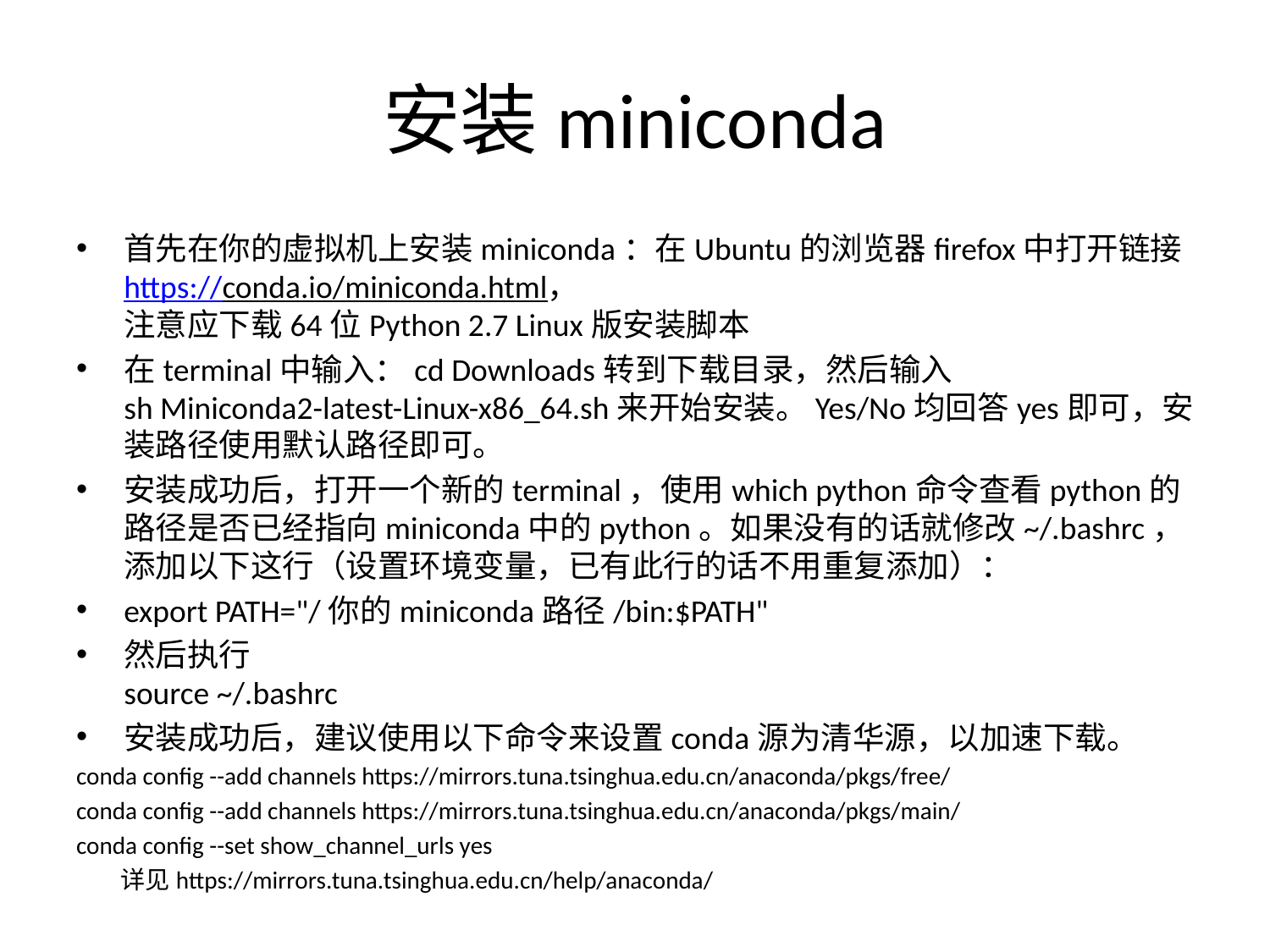

# 安装miniconda
首先在你的虚拟机上安装miniconda：在Ubuntu的浏览器firefox中打开链接https://conda.io/miniconda.html，
注意应下载64位Python 2.7 Linux版安装脚本
在terminal中输入：cd Downloads转到下载目录，然后输入
sh Miniconda2-latest-Linux-x86_64.sh来开始安装。Yes/No均回答yes即可，安装路径使用默认路径即可。
安装成功后，打开一个新的terminal，使用which python命令查看python的路径是否已经指向miniconda中的python。如果没有的话就修改~/.bashrc，添加以下这行（设置环境变量，已有此行的话不用重复添加）：
export PATH="/你的miniconda路径/bin:$PATH"
然后执行
source ~/.bashrc
安装成功后，建议使用以下命令来设置conda源为清华源，以加速下载。
conda config --add channels https://mirrors.tuna.tsinghua.edu.cn/anaconda/pkgs/free/
conda config --add channels https://mirrors.tuna.tsinghua.edu.cn/anaconda/pkgs/main/
conda config --set show_channel_urls yes
       详见https://mirrors.tuna.tsinghua.edu.cn/help/anaconda/